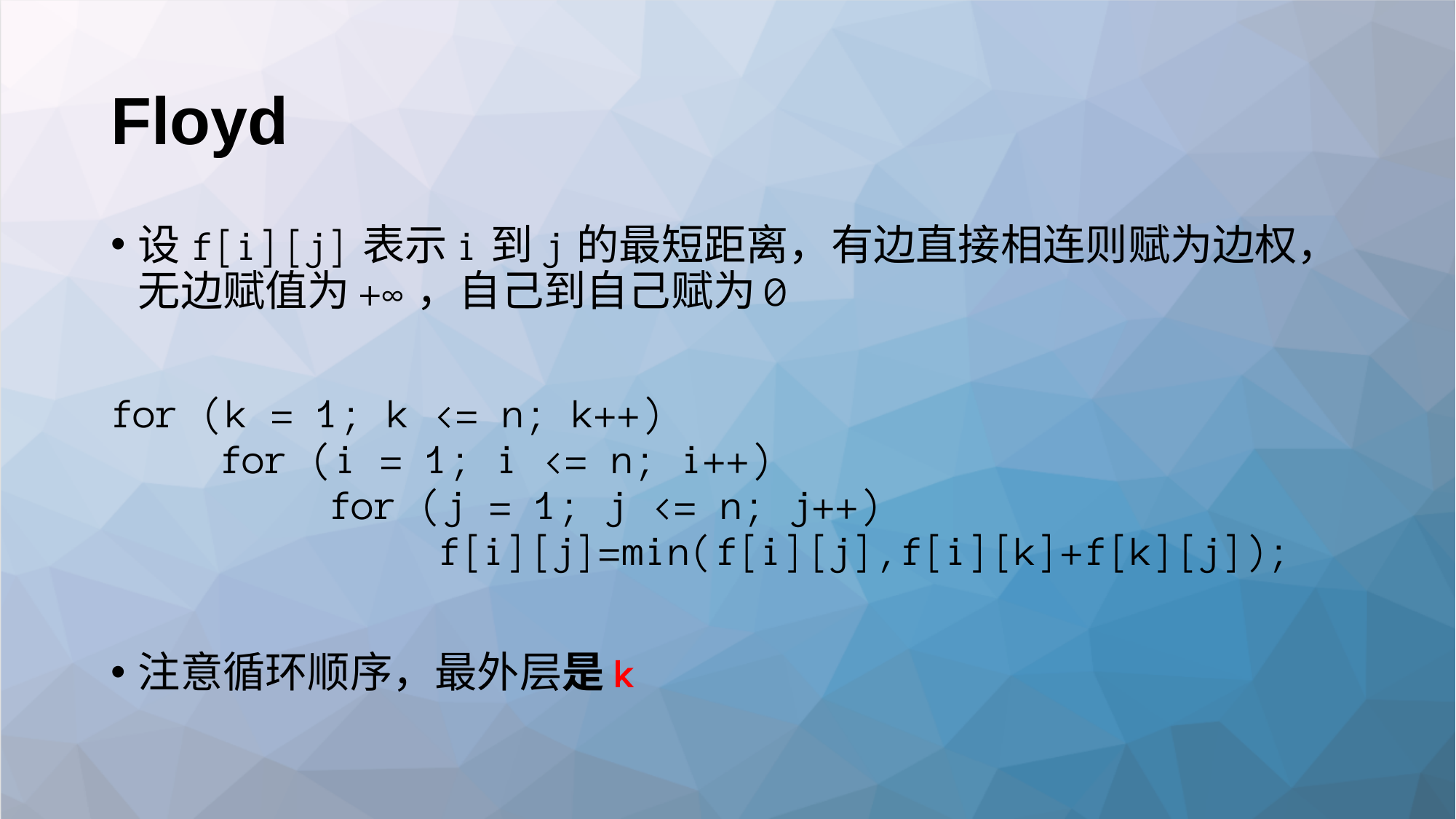

# Floyd
设f[i][j]表示i到j的最短距离，有边直接相连则赋为边权，无边赋值为+∞，自己到自己赋为0

for (k = 1; k <= n; k++)
	for (i = 1; i <= n; i++)
		for (j = 1; j <= n; j++)
			f[i][j]=min(f[i][j],f[i][k]+f[k][j]);

注意循环顺序，最外层是k